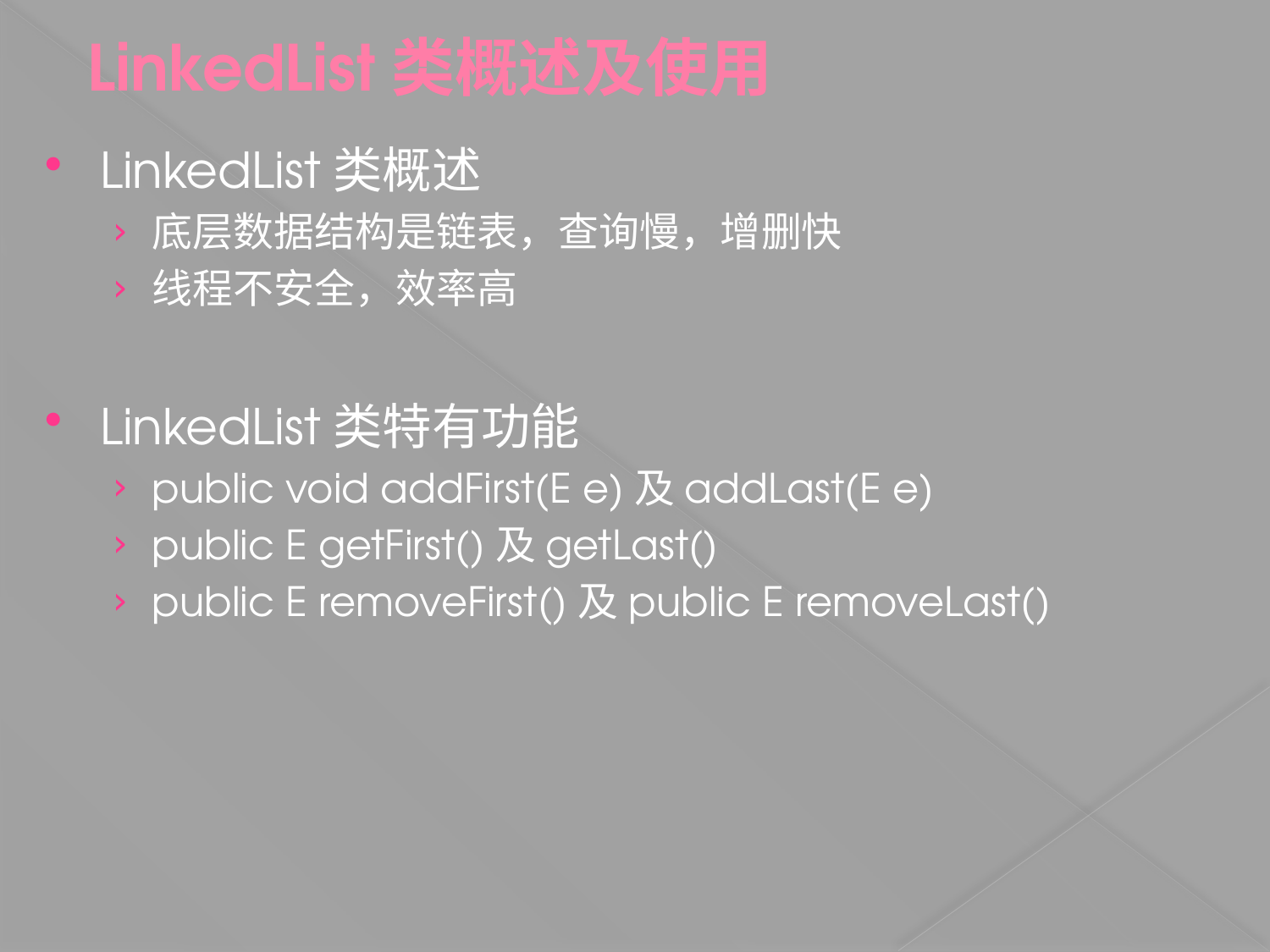

# LinkedList类概述及使用
LinkedList类概述
底层数据结构是链表，查询慢，增删快
线程不安全，效率高

LinkedList类特有功能
public void addFirst(E e)及addLast(E e)
public E getFirst()及getLast()
public E removeFirst()及public E removeLast()